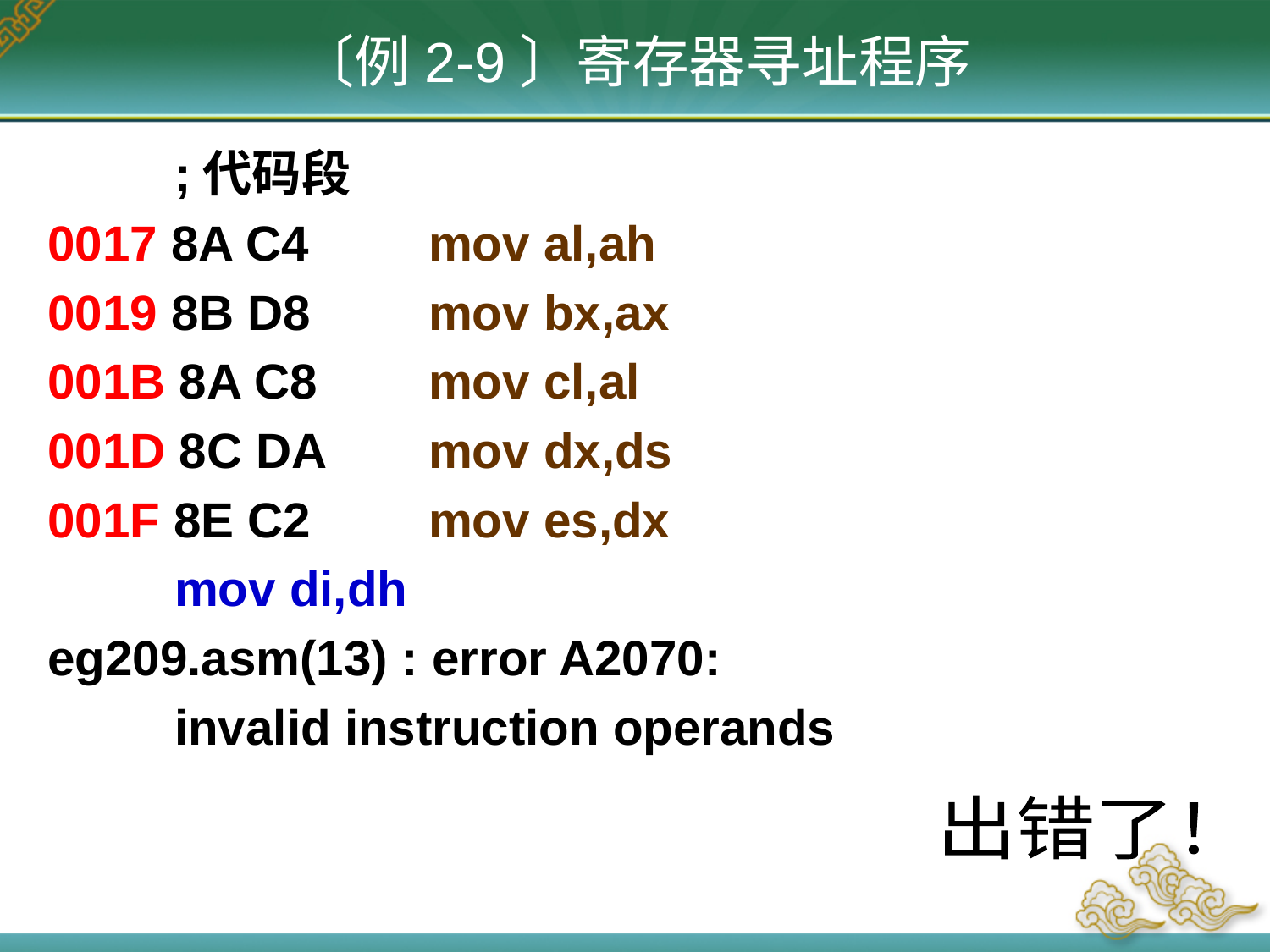

# 〔例2-9〕寄存器寻址程序
	;代码段
0017 8A C4	mov al,ah
0019 8B D8	mov bx,ax
001B 8A C8	mov cl,al
001D 8C DA	mov dx,ds
001F 8E C2	mov es,dx
	mov di,dh
eg209.asm(13) : error A2070:
	invalid instruction operands
出错了！